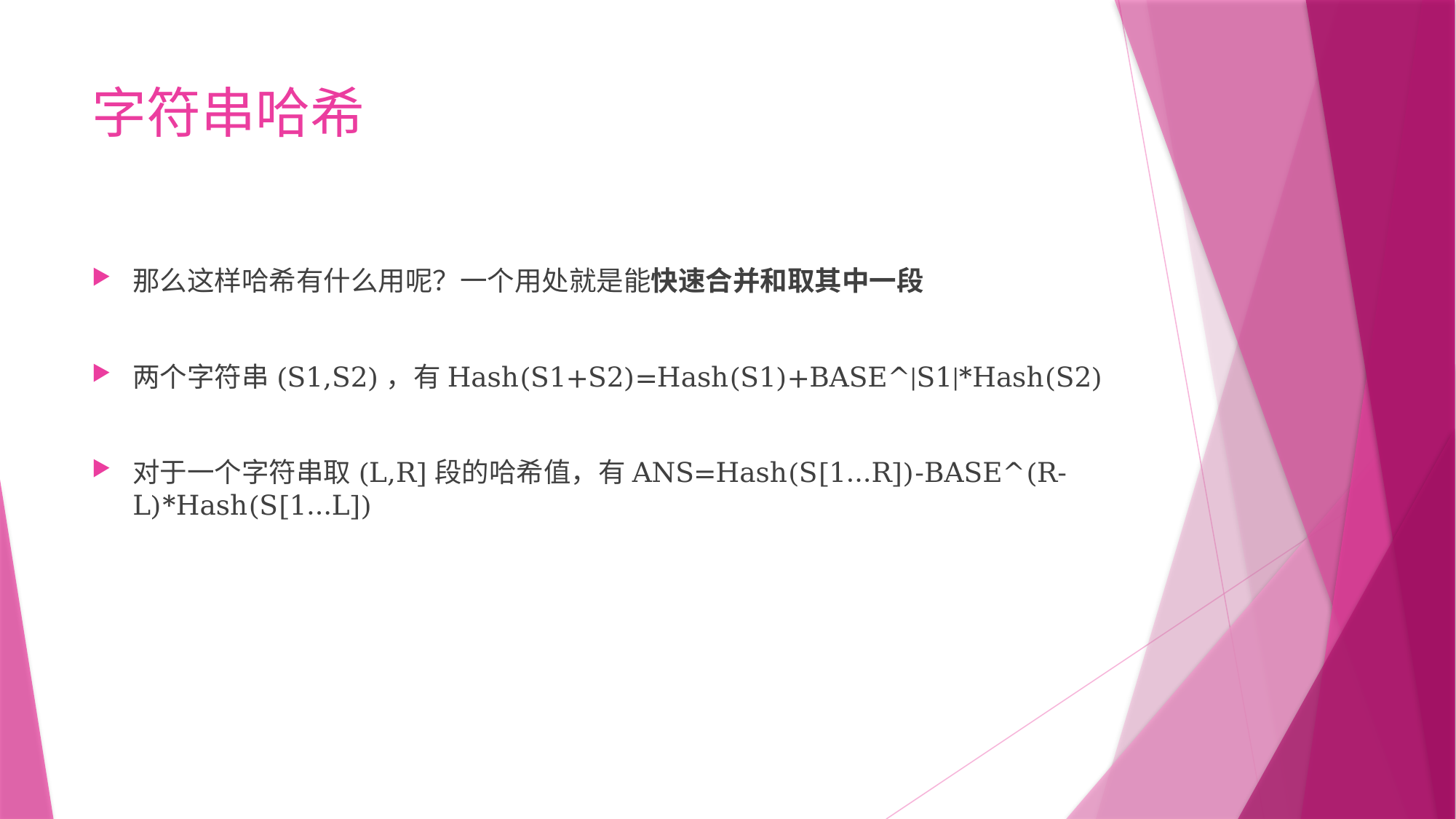

# 字符串哈希
那么这样哈希有什么用呢？一个用处就是能快速合并和取其中一段

两个字符串(S1,S2)，有Hash(S1+S2)=Hash(S1)+BASE^|S1|*Hash(S2)

对于一个字符串取(L,R]段的哈希值，有ANS=Hash(S[1…R])-BASE^(R-L)*Hash(S[1…L])